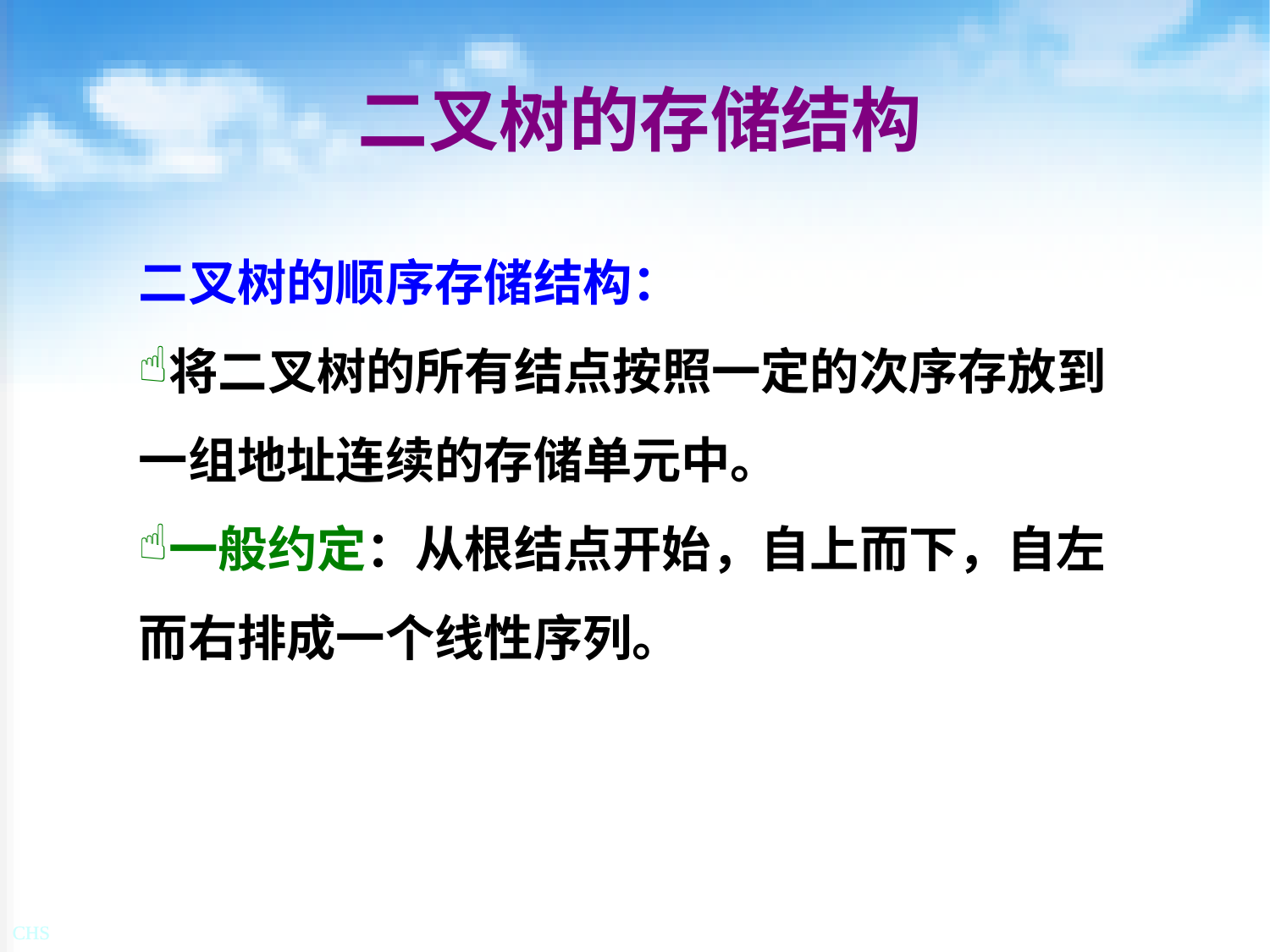

# 二叉树的存储结构
二叉树的顺序存储结构：
将二叉树的所有结点按照一定的次序存放到一组地址连续的存储单元中。
一般约定：从根结点开始，自上而下，自左而右排成一个线性序列。
28